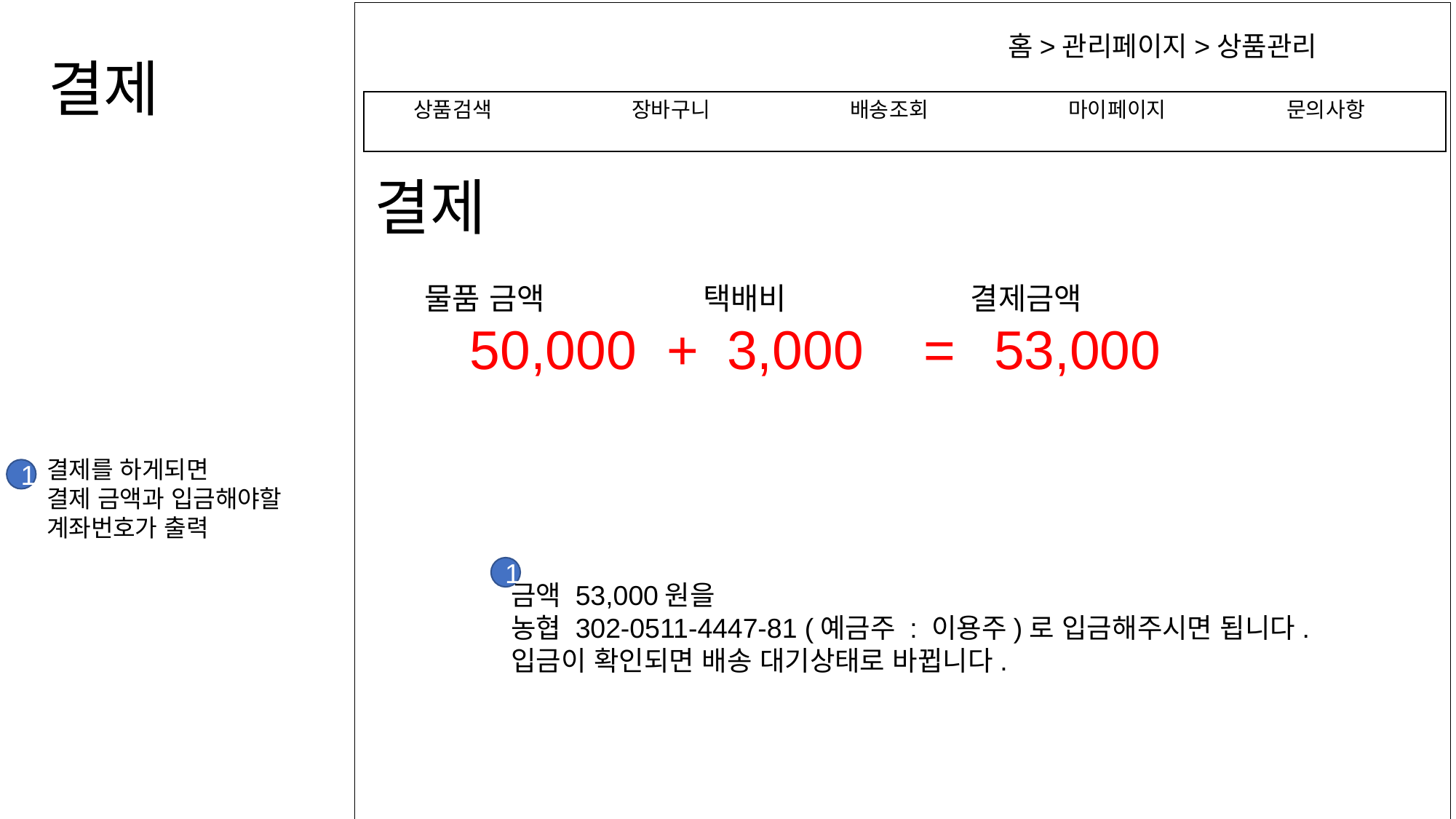

홈>관리페이지>상품관리
결제
상품검색		장바구니		배송조회		마이페이지		문의사항
결제
택배비
결제금액
물품 금액
3,000    =
53,000
50,000  +
결제를 하게되면
결제 금액과 입금해야할
계좌번호가 출력
1
1
금액 53,000원을
농협 302-0511-4447-81 (예금주 : 이용주)로 입금해주시면 됩니다.
입금이 확인되면 배송 대기상태로 바뀝니다.